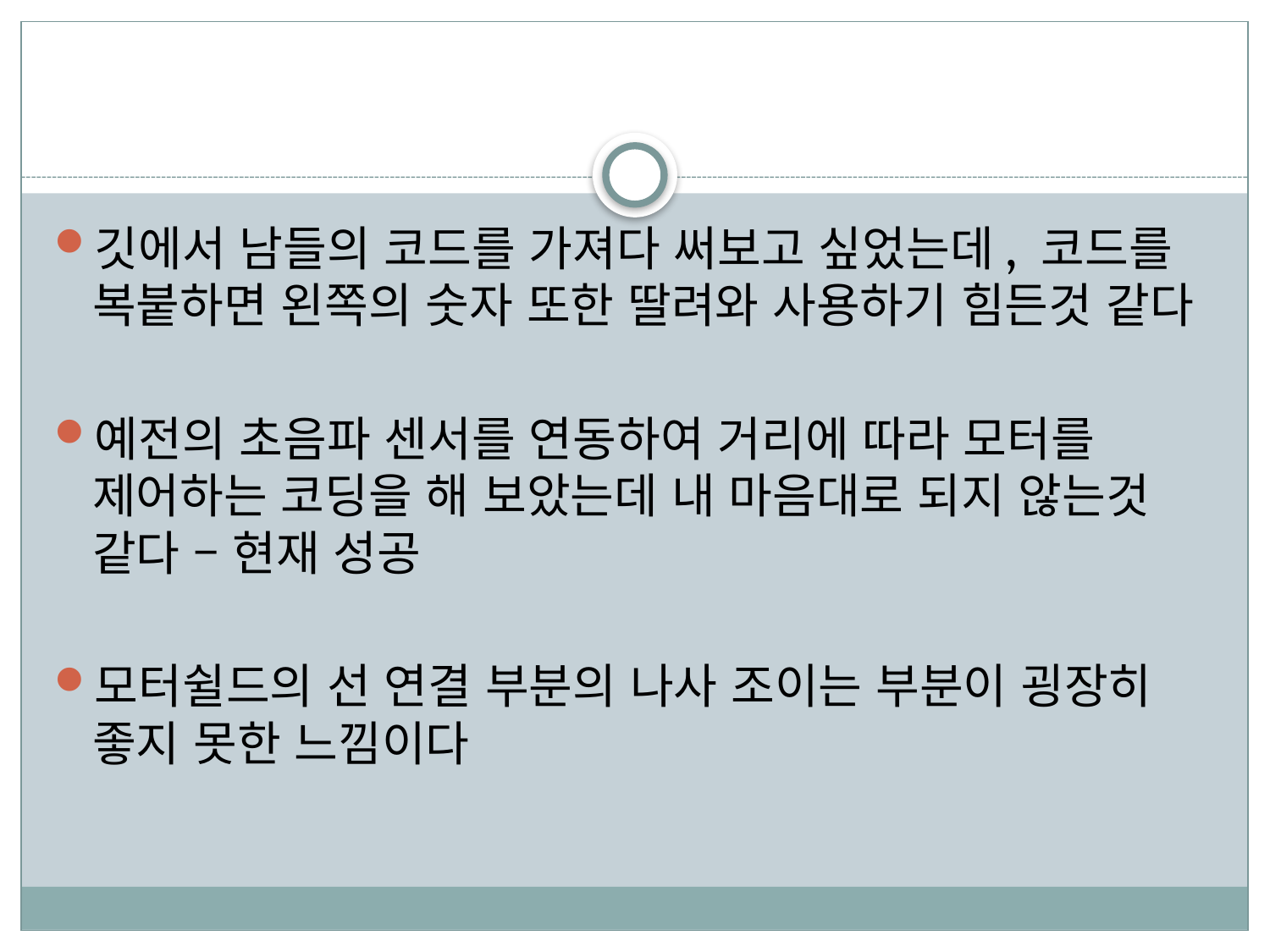

#
깃에서 남들의 코드를 가져다 써보고 싶었는데, 코드를 복붙하면 왼쪽의 숫자 또한 딸려와 사용하기 힘든것 같다

예전의 초음파 센서를 연동하여 거리에 따라 모터를 제어하는 코딩을 해 보았는데 내 마음대로 되지 않는것 같다 – 현재 성공

모터쉴드의 선 연결 부분의 나사 조이는 부분이 굉장히 좋지 못한 느낌이다